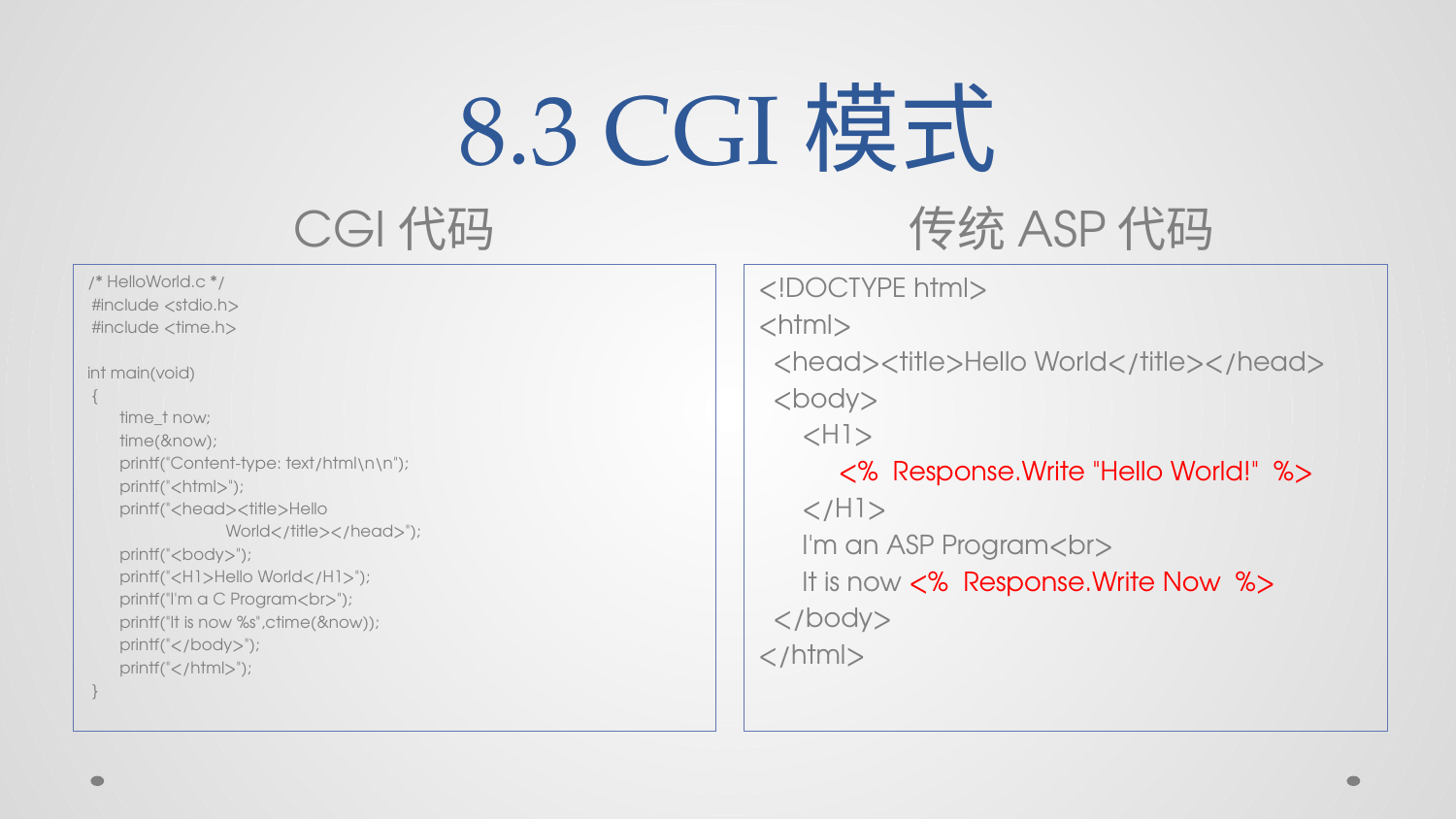

# 8.3 CGI模式
CGI代码
传统ASP代码
/* HelloWorld.c */
 #include <stdio.h>
 #include <time.h>

int main(void)
 {
       time_t now;
       time(&now);
       printf("Content-type: text/html\n\n");
       printf("<html>");
       printf("<head><title>Hello
                              World</title></head>");
       printf("<body>");
       printf("<H1>Hello World</H1>");
       printf("I'm a C Program<br>");
       printf("It is now %s",ctime(&now));
       printf("</body>");
       printf("</html>");
 }
<!DOCTYPE html>
<html>
  <head><title>Hello World</title></head>
  <body>
      <H1>
           <%  Response.Write "Hello World!"  %>
      </H1>
      I'm an ASP Program<br>
      It is now <%  Response.Write Now  %>
  </body>
</html>